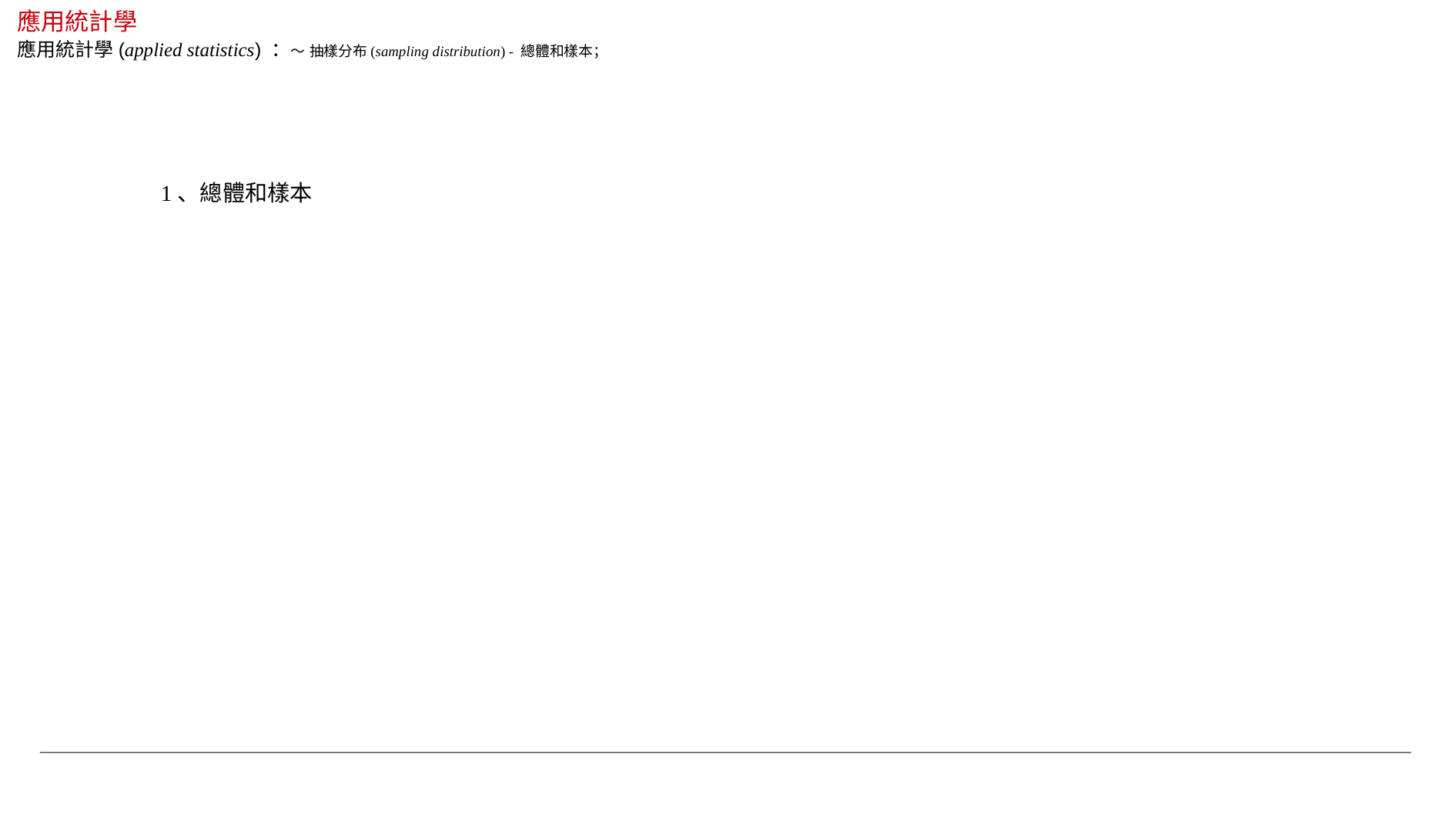

應用統計學
應用統計學(applied statistics) ：～ 抽樣分布(sampling distribution) - 總體和樣本；
1、總體和樣本